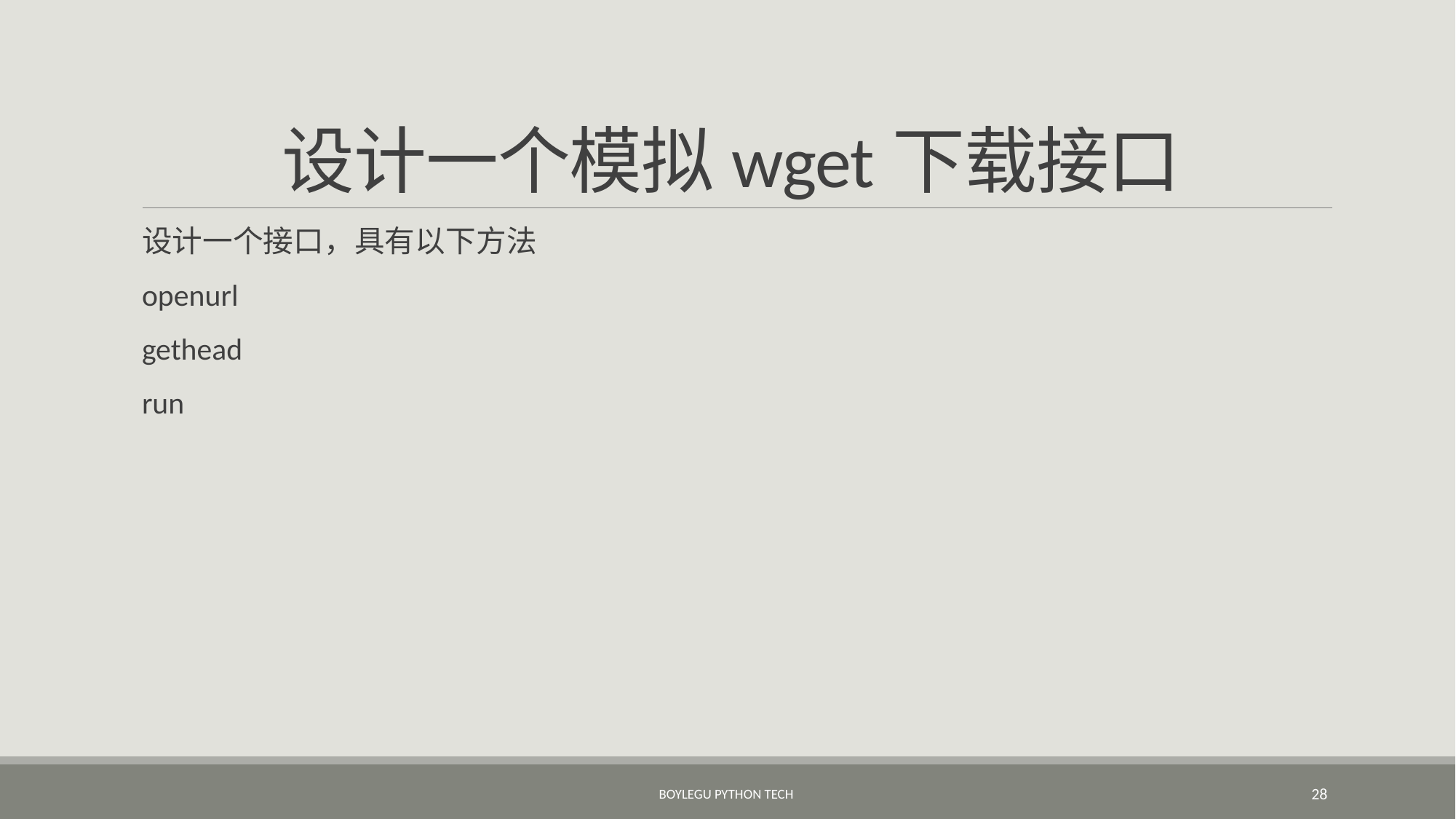

# 设计一个模拟wget下载接口
设计一个接口，具有以下方法
openurl
gethead
run
BoyleGu Python Tech
28